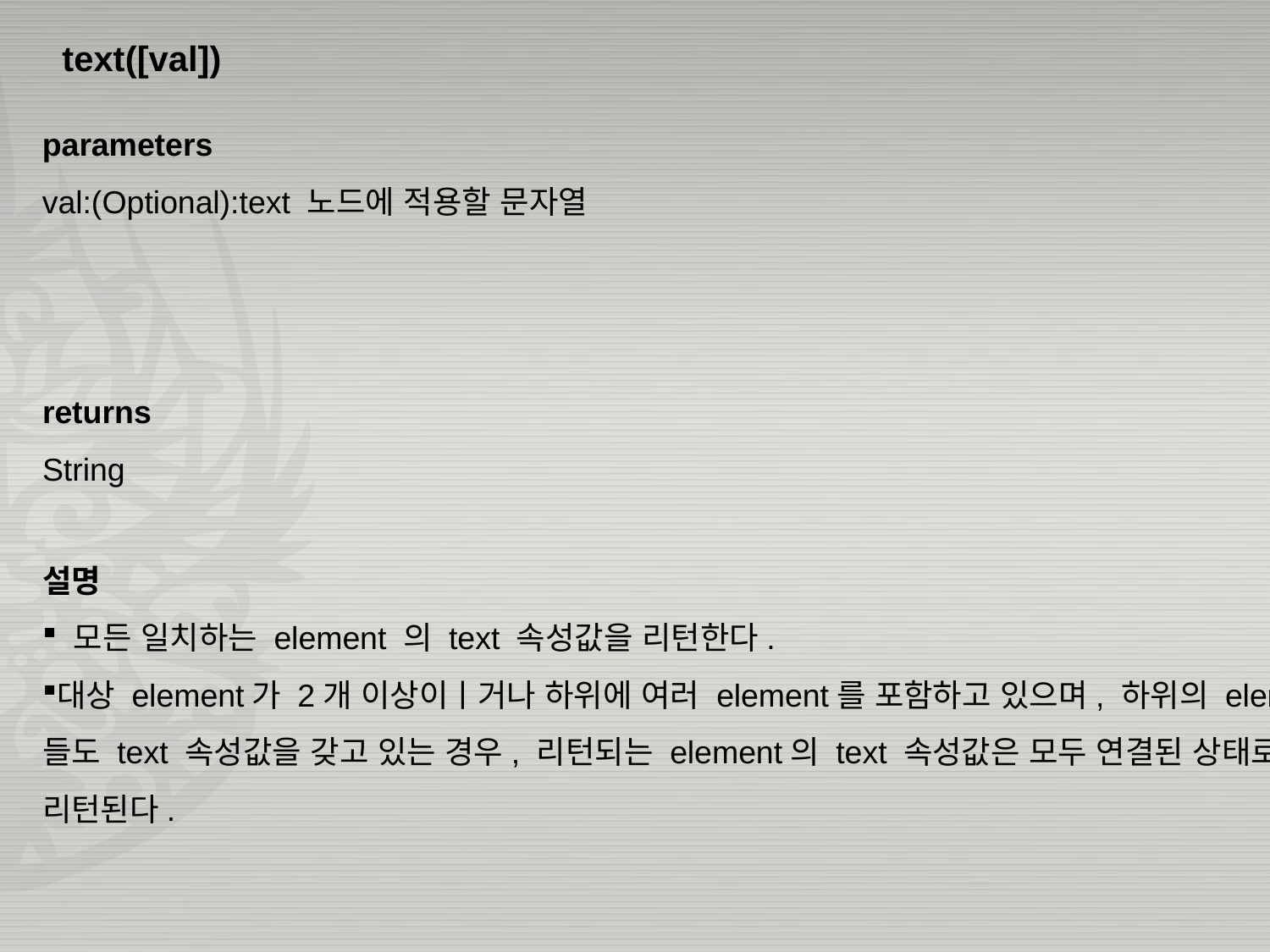

text([val])
parameters
val:(Optional):text 노드에 적용할 문자열
returns
String
설명
 모든 일치하는 element 의 text 속성값을 리턴한다.
대상 element가 2개 이상이ㅣ거나 하위에 여러 element를 포함하고 있으며, 하위의 elemet들도 text 속성값을 갖고 있는 경우, 리턴되는 element의 text 속성값은 모두 연결된 상태로 리턴된다.